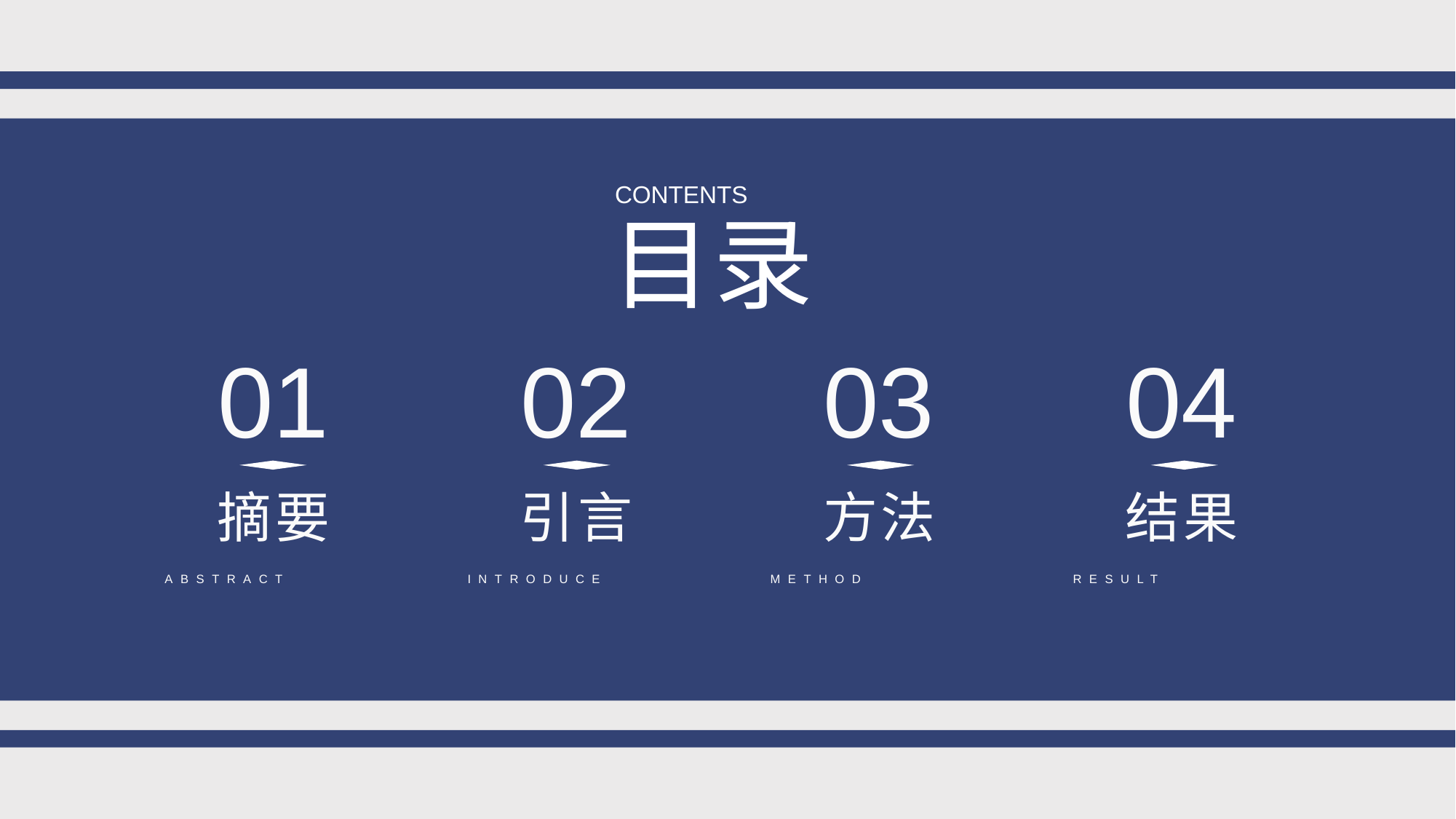

contents
目录
01
摘要
ABSTRACT
02
引言
INTRODUCE
03
方法
METHOD
04
结果
RESULT